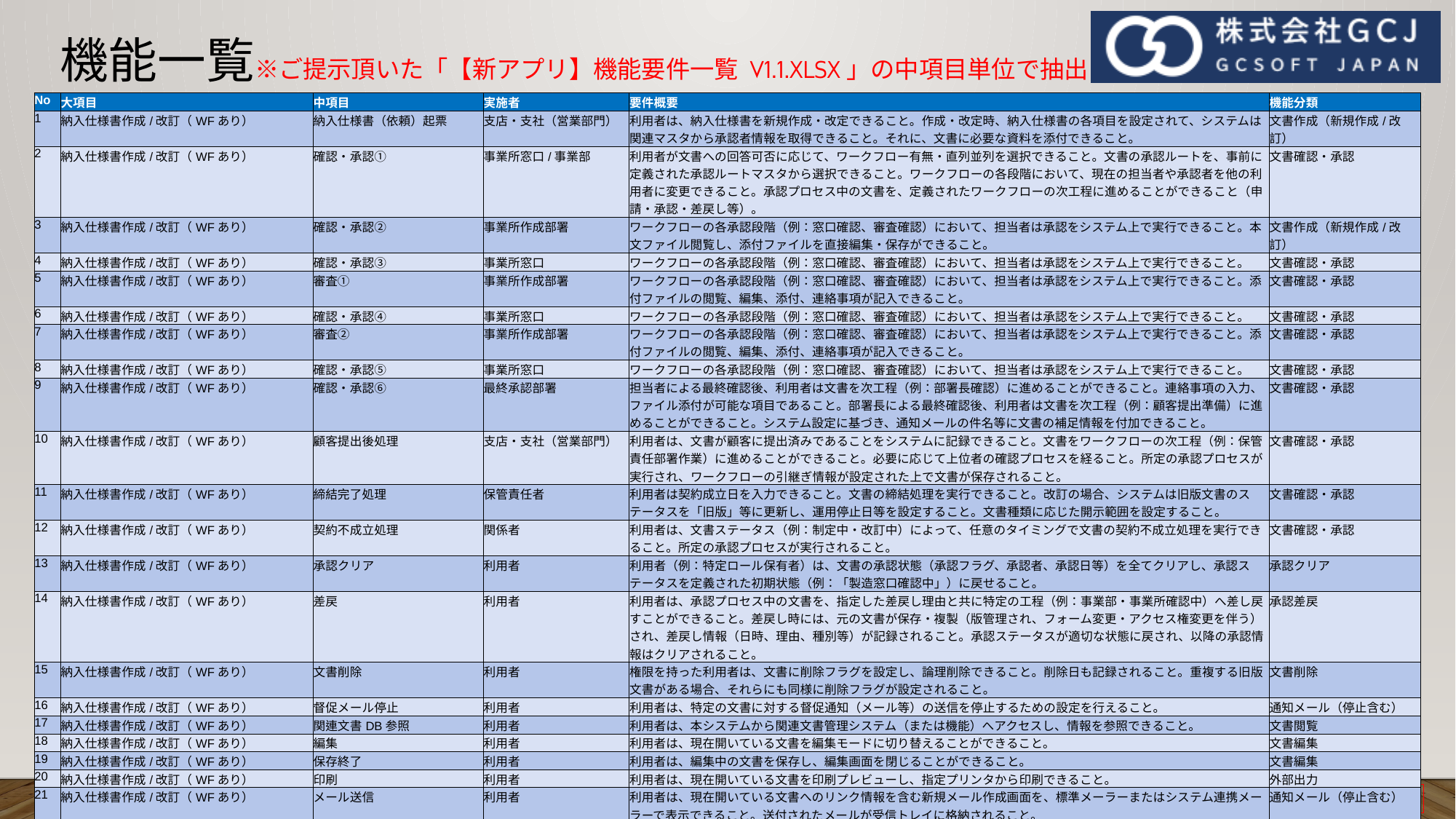

# 機能一覧※ご提示頂いた「【新アプリ】機能要件一覧 V1.1.xlsx」の中項目単位で抽出
| No | 大項目 | 中項目 | 実施者 | 要件概要 | 機能分類 |
| --- | --- | --- | --- | --- | --- |
| 1 | 納入仕様書作成/改訂（WFあり） | 納入仕様書（依頼）起票 | 支店・支社（営業部門） | 利用者は、納入仕様書を新規作成・改定できること。作成・改定時、納入仕様書の各項目を設定されて、システムは関連マスタから承認者情報を取得できること。それに、文書に必要な資料を添付できること。 | 文書作成（新規作成/改訂） |
| 2 | 納入仕様書作成/改訂（WFあり） | 確認・承認① | 事業所窓口/事業部 | 利用者が文書への回答可否に応じて、ワークフロー有無・直列並列を選択できること。文書の承認ルートを、事前に定義された承認ルートマスタから選択できること。ワークフローの各段階において、現在の担当者や承認者を他の利用者に変更できること。承認プロセス中の文書を、定義されたワークフローの次工程に進めることができること（申請・承認・差戻し等）。 | 文書確認・承認 |
| 3 | 納入仕様書作成/改訂（WFあり） | 確認・承認② | 事業所作成部署 | ワークフローの各承認段階（例：窓口確認、審査確認）において、担当者は承認をシステム上で実行できること。本文ファイル閲覧し、添付ファイルを直接編集・保存ができること。 | 文書作成（新規作成/改訂） |
| 4 | 納入仕様書作成/改訂（WFあり） | 確認・承認③ | 事業所窓口 | ワークフローの各承認段階（例：窓口確認、審査確認）において、担当者は承認をシステム上で実行できること。 | 文書確認・承認 |
| 5 | 納入仕様書作成/改訂（WFあり） | 審査① | 事業所作成部署 | ワークフローの各承認段階（例：窓口確認、審査確認）において、担当者は承認をシステム上で実行できること。添付ファイルの閲覧、編集、添付、連絡事項が記入できること。 | 文書確認・承認 |
| 6 | 納入仕様書作成/改訂（WFあり） | 確認・承認④ | 事業所窓口 | ワークフローの各承認段階（例：窓口確認、審査確認）において、担当者は承認をシステム上で実行できること。 | 文書確認・承認 |
| 7 | 納入仕様書作成/改訂（WFあり） | 審査② | 事業所作成部署 | ワークフローの各承認段階（例：窓口確認、審査確認）において、担当者は承認をシステム上で実行できること。添付ファイルの閲覧、編集、添付、連絡事項が記入できること。 | 文書確認・承認 |
| 8 | 納入仕様書作成/改訂（WFあり） | 確認・承認⑤ | 事業所窓口 | ワークフローの各承認段階（例：窓口確認、審査確認）において、担当者は承認をシステム上で実行できること。 | 文書確認・承認 |
| 9 | 納入仕様書作成/改訂（WFあり） | 確認・承認⑥ | 最終承認部署 | 担当者による最終確認後、利用者は文書を次工程（例：部署長確認）に進めることができること。連絡事項の入力、ファイル添付が可能な項目であること。部署長による最終確認後、利用者は文書を次工程（例：顧客提出準備）に進めることができること。システム設定に基づき、通知メールの件名等に文書の補足情報を付加できること。 | 文書確認・承認 |
| 10 | 納入仕様書作成/改訂（WFあり） | 顧客提出後処理 | 支店・支社（営業部門） | 利用者は、文書が顧客に提出済みであることをシステムに記録できること。文書をワークフローの次工程（例：保管責任部署作業）に進めることができること。必要に応じて上位者の確認プロセスを経ること。所定の承認プロセスが実行され、ワークフローの引継ぎ情報が設定された上で文書が保存されること。 | 文書確認・承認 |
| 11 | 納入仕様書作成/改訂（WFあり） | 締結完了処理 | 保管責任者 | 利用者は契約成立日を入力できること。文書の締結処理を実行できること。改訂の場合、システムは旧版文書のステータスを「旧版」等に更新し、運用停止日等を設定すること。文書種類に応じた開示範囲を設定すること。 | 文書確認・承認 |
| 12 | 納入仕様書作成/改訂（WFあり） | 契約不成立処理 | 関係者 | 利用者は、文書ステータス（例：制定中・改訂中）によって、任意のタイミングで文書の契約不成立処理を実行できること。所定の承認プロセスが実行されること。 | 文書確認・承認 |
| 13 | 納入仕様書作成/改訂（WFあり） | 承認クリア | 利用者 | 利用者（例：特定ロール保有者）は、文書の承認状態（承認フラグ、承認者、承認日等）を全てクリアし、承認ステータスを定義された初期状態（例：「製造窓口確認中」）に戻せること。 | 承認クリア |
| 14 | 納入仕様書作成/改訂（WFあり） | 差戻 | 利用者 | 利用者は、承認プロセス中の文書を、指定した差戻し理由と共に特定の工程（例：事業部・事業所確認中）へ差し戻すことができること。差戻し時には、元の文書が保存・複製（版管理され、フォーム変更・アクセス権変更を伴う）され、差戻し情報（日時、理由、種別等）が記録されること。承認ステータスが適切な状態に戻され、以降の承認情報はクリアされること。 | 承認差戻 |
| 15 | 納入仕様書作成/改訂（WFあり） | 文書削除 | 利用者 | 権限を持った利用者は、文書に削除フラグを設定し、論理削除できること。削除日も記録されること。重複する旧版文書がある場合、それらにも同様に削除フラグが設定されること。 | 文書削除 |
| 16 | 納入仕様書作成/改訂（WFあり） | 督促メール停止 | 利用者 | 利用者は、特定の文書に対する督促通知（メール等）の送信を停止するための設定を行えること。 | 通知メール（停止含む） |
| 17 | 納入仕様書作成/改訂（WFあり） | 関連文書DB参照 | 利用者 | 利用者は、本システムから関連文書管理システム（または機能）へアクセスし、情報を参照できること。 | 文書閲覧 |
| 18 | 納入仕様書作成/改訂（WFあり） | 編集 | 利用者 | 利用者は、現在開いている文書を編集モードに切り替えることができること。 | 文書編集 |
| 19 | 納入仕様書作成/改訂（WFあり） | 保存終了 | 利用者 | 利用者は、編集中の文書を保存し、編集画面を閉じることができること。 | 文書編集 |
| 20 | 納入仕様書作成/改訂（WFあり） | 印刷 | 利用者 | 利用者は、現在開いている文書を印刷プレビューし、指定プリンタから印刷できること。 | 外部出力 |
| 21 | 納入仕様書作成/改訂（WFあり） | メール送信 | 利用者 | 利用者は、現在開いている文書へのリンク情報を含む新規メール作成画面を、標準メーラーまたはシステム連携メーラーで表示できること。送付されたメールが受信トレイに格納されること。 | 通知メール（停止含む） |
| 22 | 納入仕様書作成/改訂（WFあり） | 本文閲覧 | 利用者 | 利用者は、本文ファイルに添付されたPDFを閲覧できること | 文書閲覧 |
| 23 | 納入仕様書作成/改訂（WFあり） | 旧版閲覧 | 利用者 | 利用者は、現在開いている文書（または選択した文書）に対応する旧版文書を、文書番号や版番号等をキーに検索し、表示できること。 | 文書閲覧 |
| 24 | 納入仕様書作成/改訂（WFあり） | 締結版閲覧 | 利用者 | 利用者は、現在開いている文書（または選択した文書）に対応する締結版文書を、文書番号等をキーに検索し、表示できること。 | 文書閲覧 |
| 25 | 納入仕様書作成/改訂（WFあり） | 複数納入先分作成 | 利用者 | 利用者は、締結済みの納入仕様書を元に、複数の納入先に対応する納入仕様書を一括作成されること。 | 文書作成（新規作成/改訂） |
| 26 | 納入仕様書作成/改訂（WFあり） | ワークフロー一括更新 | 利用者 | 権限を持つ利用者は、ワークフロー申請先を登録したマスタデータから一括変更できること。申請先を更新した際は、実施済みの承認結果は引き継がれること | 項目一括更新 |